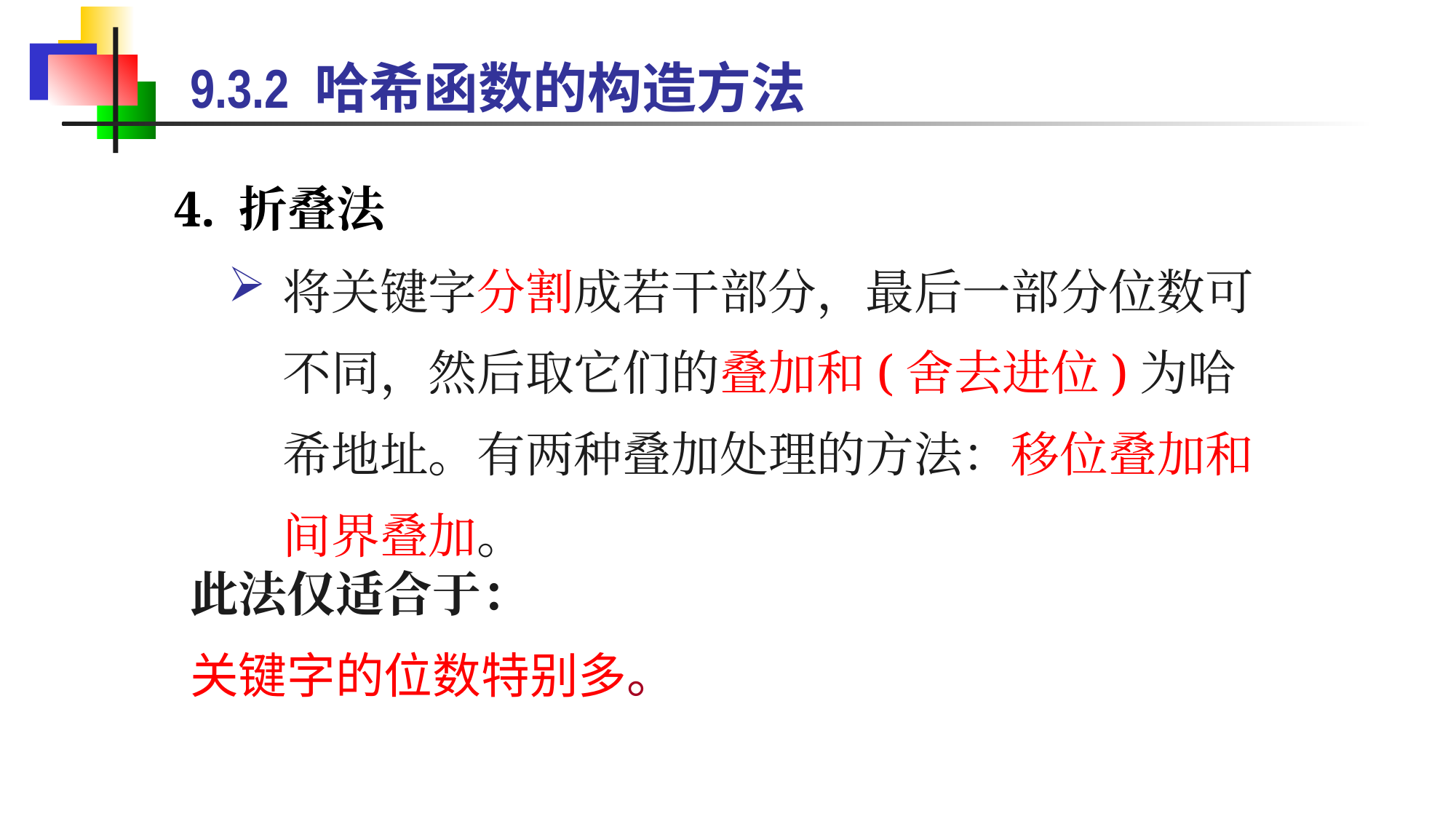

9.3.2 哈希函数的构造方法
4. 折叠法
将关键字分割成若干部分，最后一部分位数可不同，然后取它们的叠加和(舍去进位)为哈希地址。有两种叠加处理的方法：移位叠加和间界叠加。

此法仅适合于：
关键字的位数特别多。